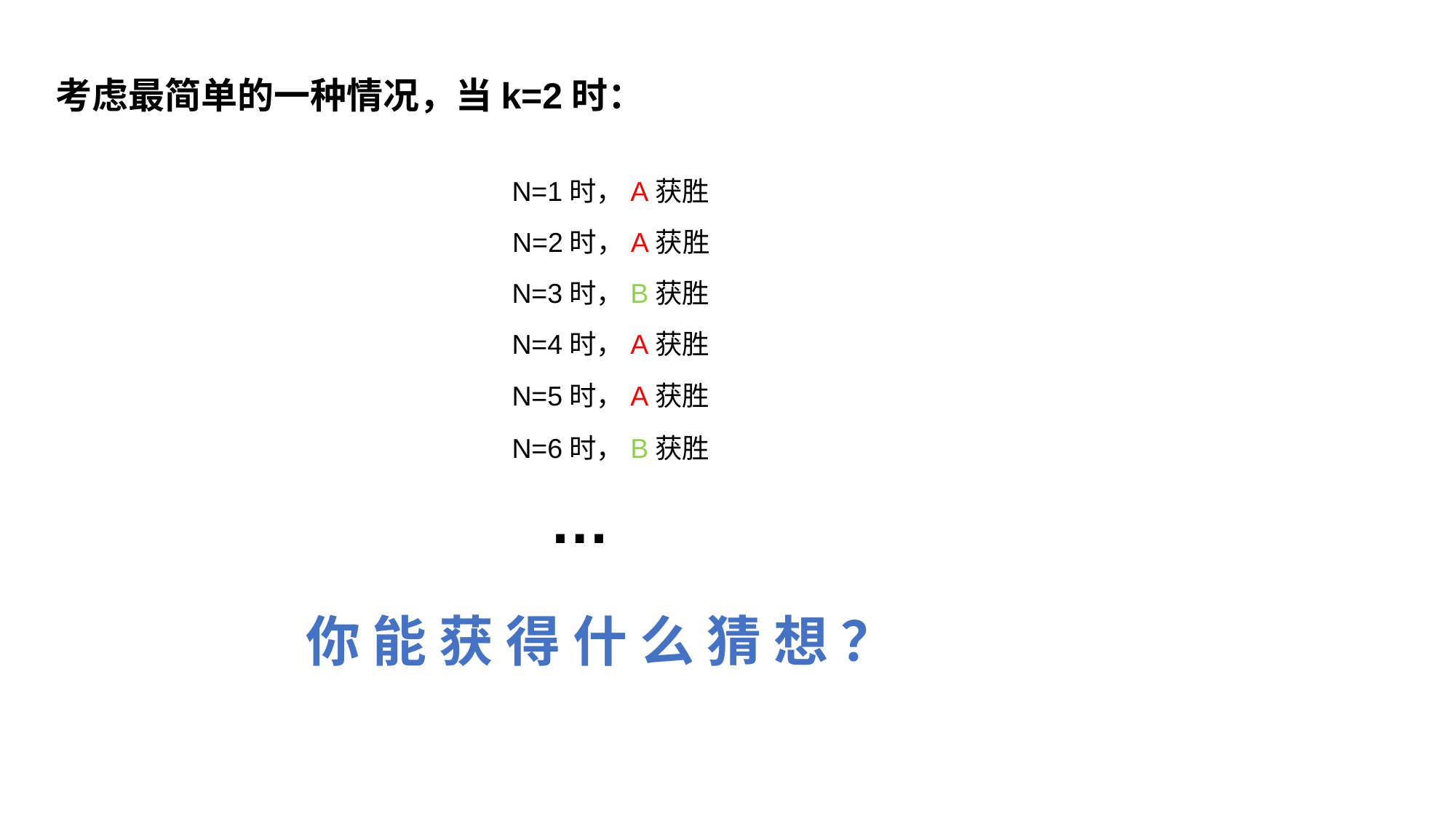

考虑最简单的一种情况，当k=2时：
N=1时，A获胜
N=2时，A获胜
N=3时，B获胜
N=4时，A获胜
N=5时，A获胜
N=6时，B获胜
…
你 能 获 得 什 么 猜 想 ？